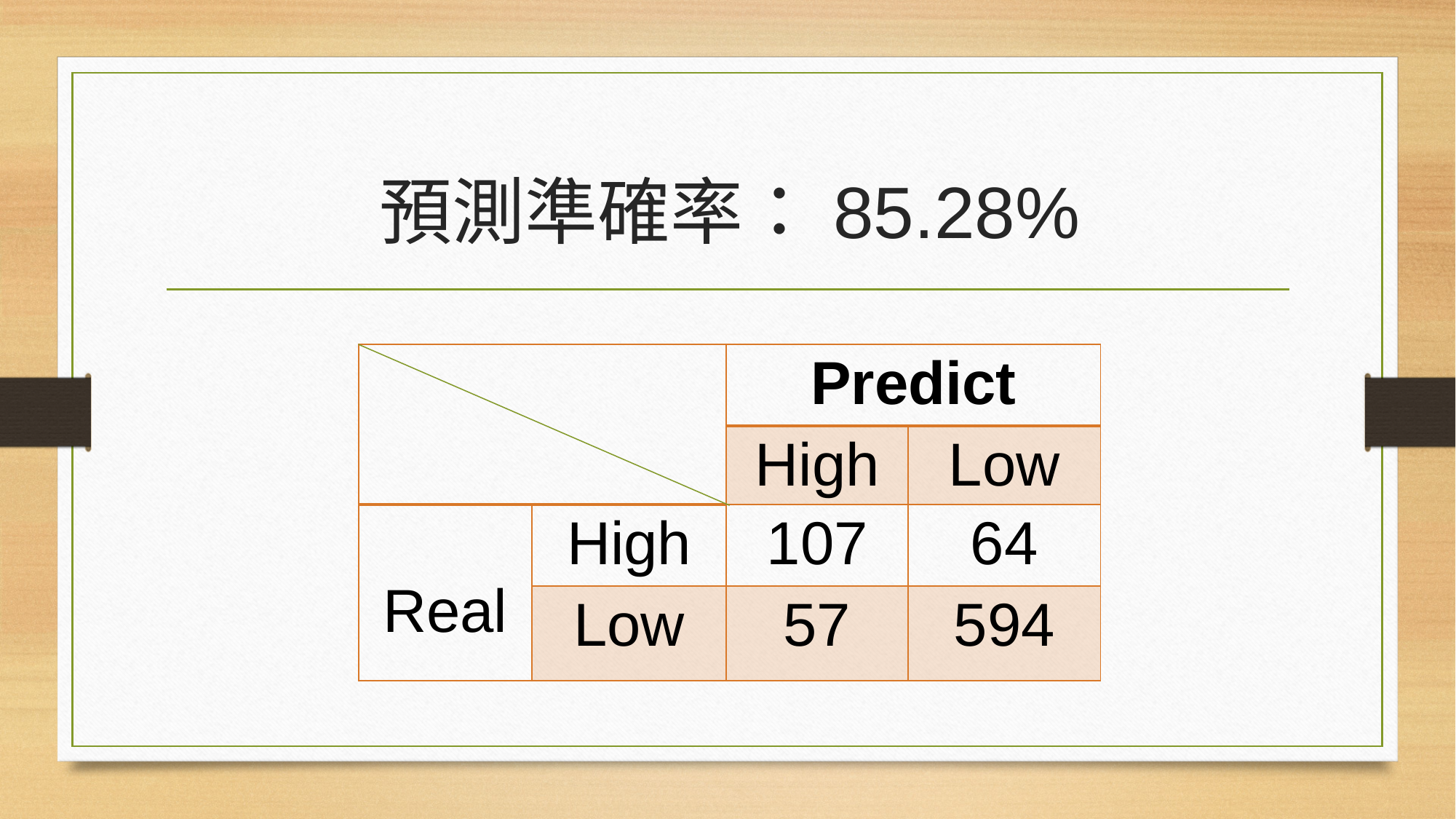

# 預測準確率：85.28%
|  |  | Predict |  |
| --- | --- | --- | --- |
|  |  | High | Low |
| Real | High | 107 | 64 |
|  | Low | 57 | 594 |